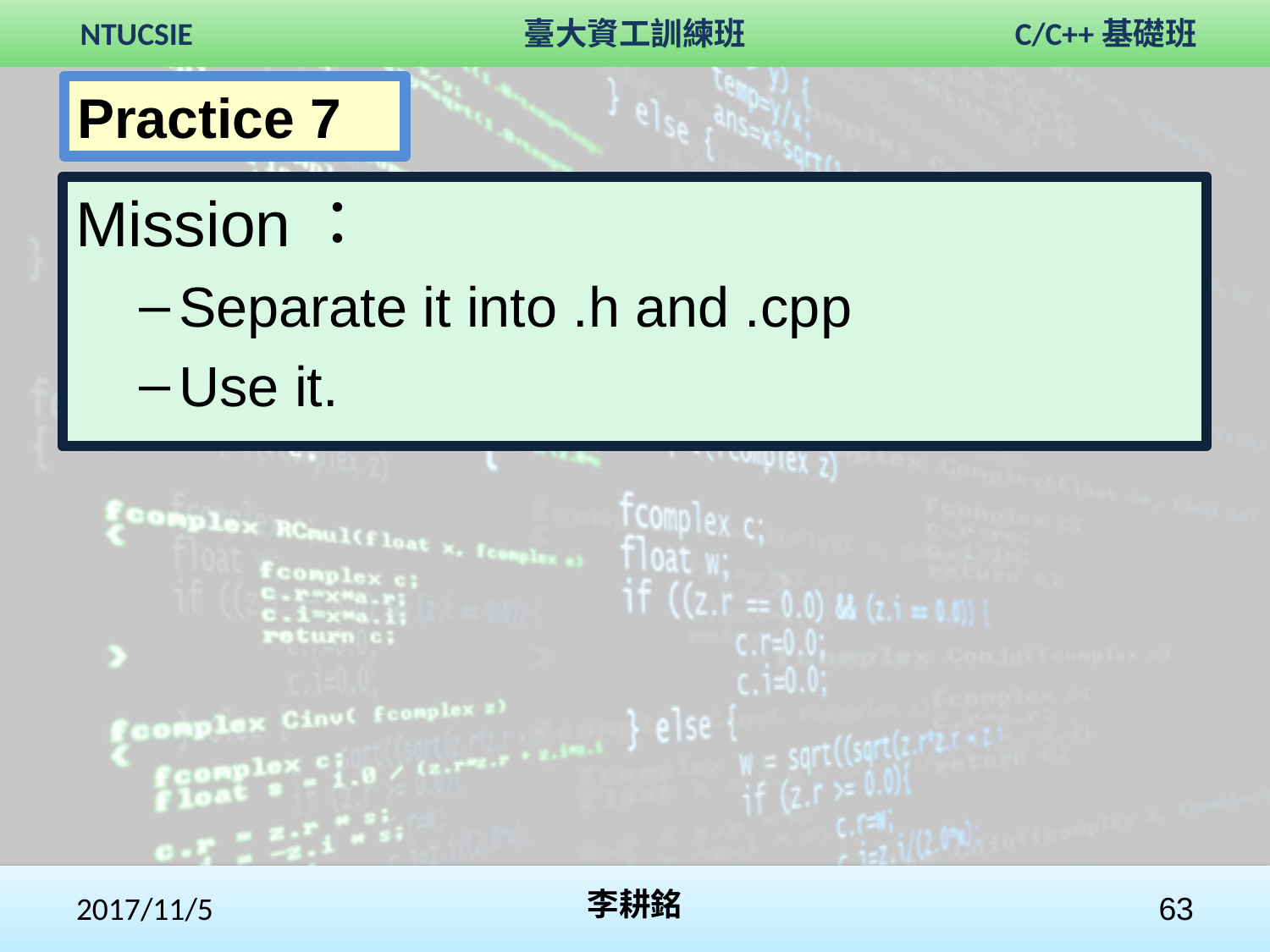

Practice 7
Mission：
Separate it into .h and .cpp
Use it.
2017/11/5
李耕銘
63